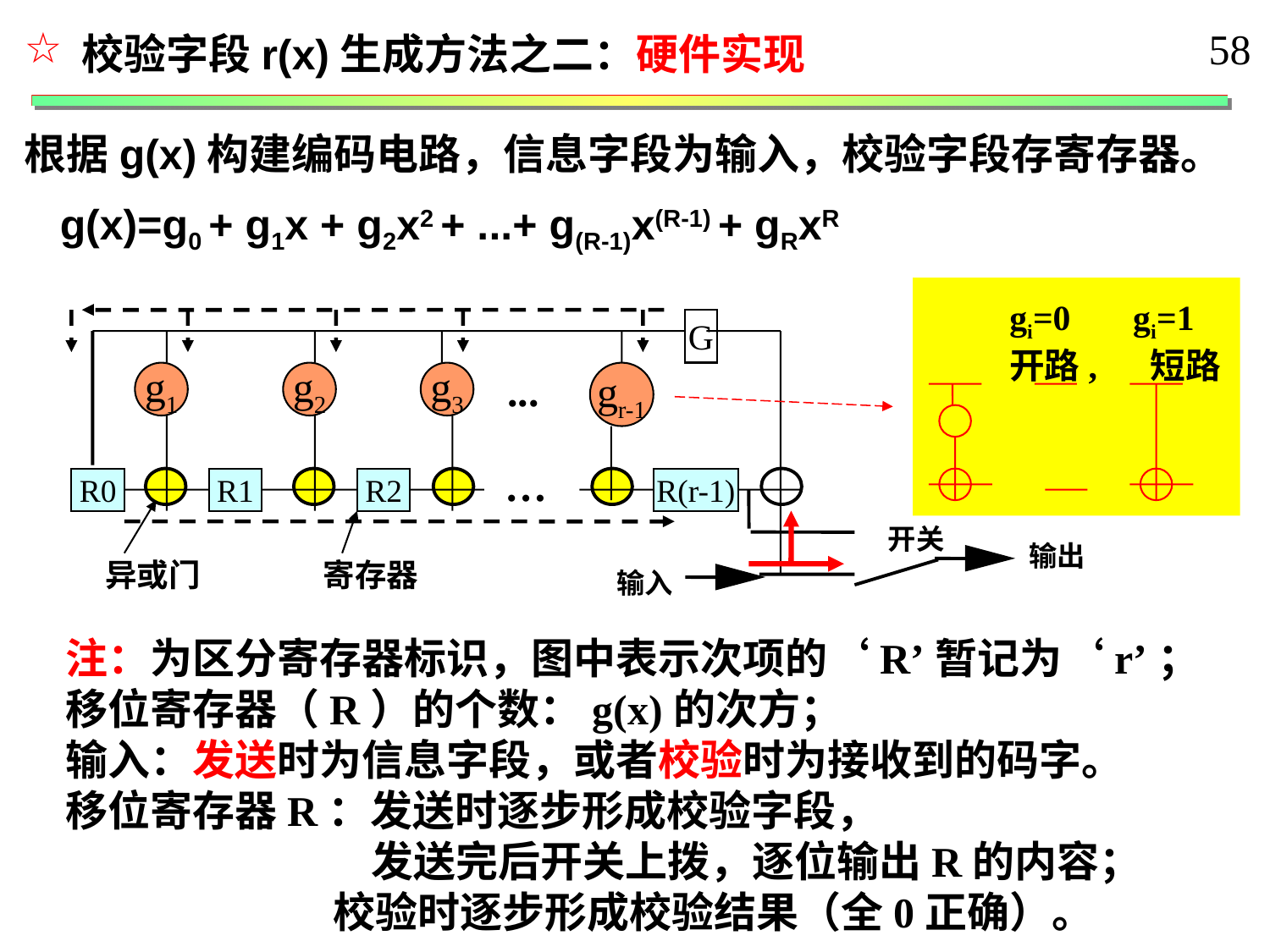

58
 校验字段r(x)生成方法之二：硬件实现

根据g(x)构建编码电路，信息字段为输入，校验字段存寄存器。

   g(x)=g0 + g1x + g2x2 + ...+ g(R-1)x(R-1) + gRxR

gi=0       gi=1
开路,     短路

G

...
g1
g2
g3
gr-1

…
R0

R1

R2

R(r-1)

 开关

输出

异或门
寄存器
输入

注：为区分寄存器标识，图中表示次项的‘R’暂记为‘r’；
移位寄存器（R）的个数：g(x)的次方；
输入：发送时为信息字段，或者校验时为接收到的码字。
移位寄存器R：发送时逐步形成校验字段，
                               发送完后开关上拨，逐位输出R的内容；
                           校验时逐步形成校验结果（全0正确）。